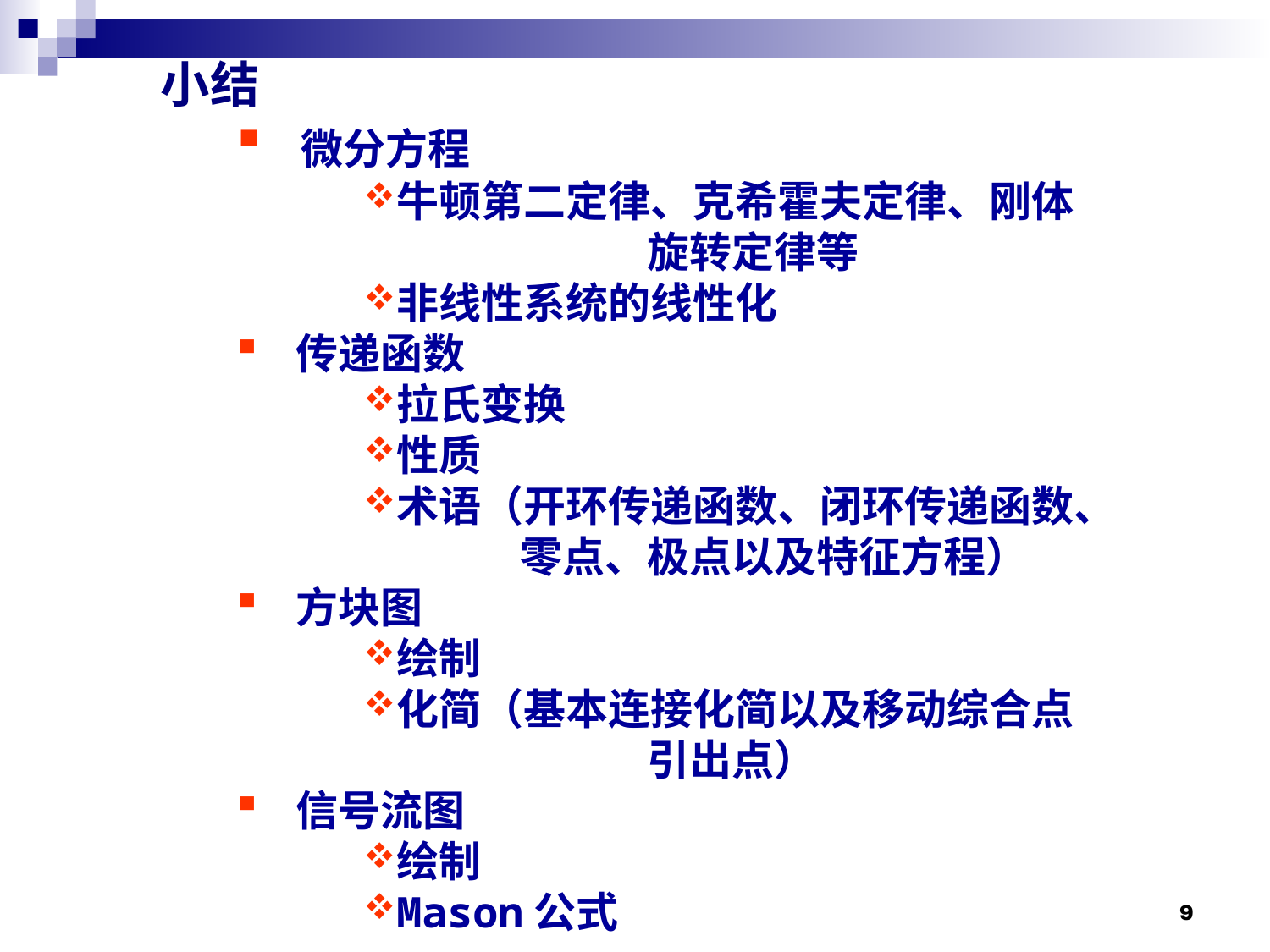

# 小结
  微分方程
牛顿第二定律、克希霍夫定律、刚体			旋转定律等
非线性系统的线性化
  传递函数
拉氏变换
性质
术语（开环传递函数、闭环传递函数、		零点、极点以及特征方程）
  方块图
绘制
化简（基本连接化简以及移动综合点			引出点）
  信号流图
绘制
Mason公式
9